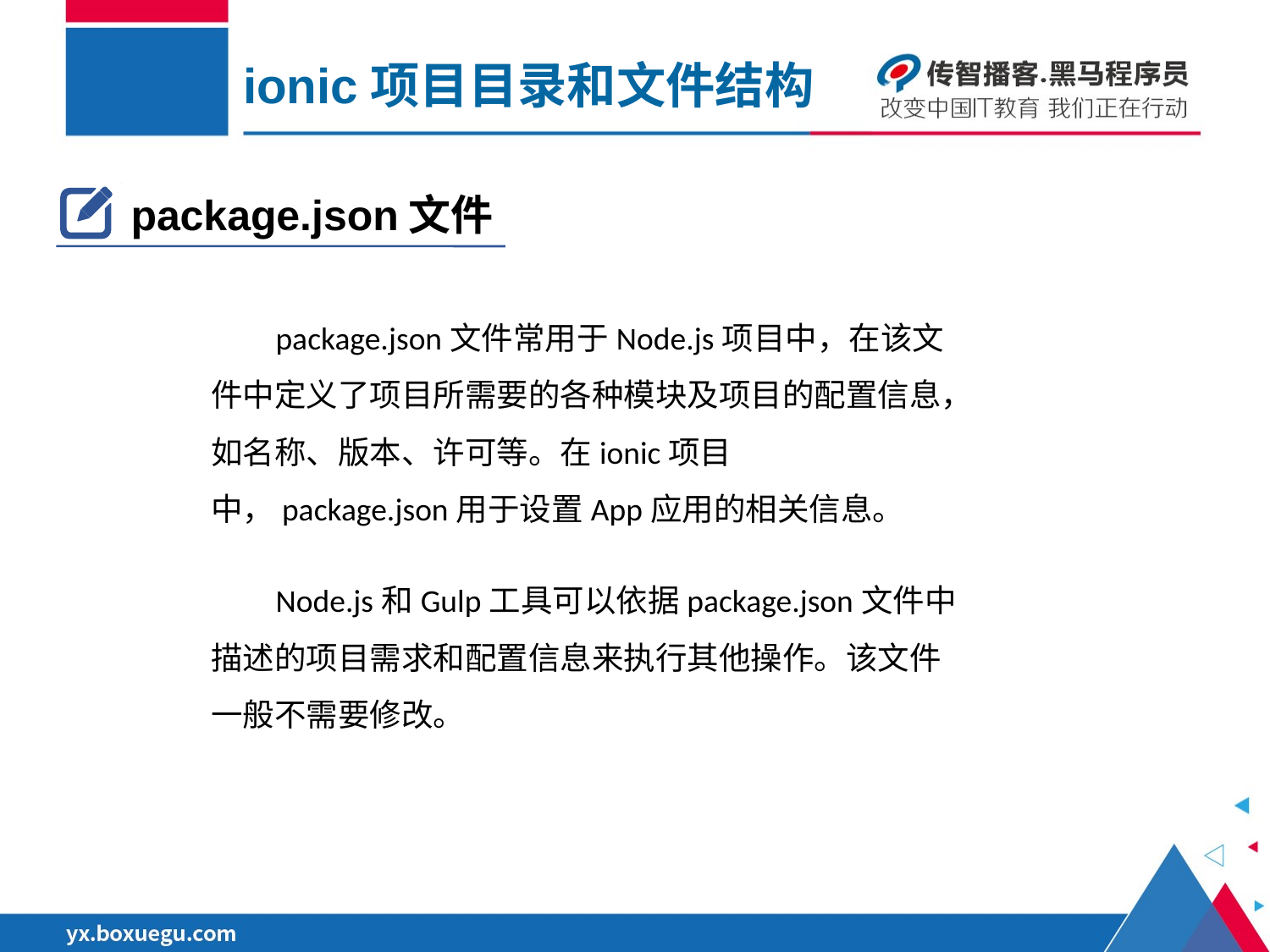

ionic项目目录和文件结构
package.json文件

         package.json文件常用于Node.js项目中，在该文件中定义了项目所需要的各种模块及项目的配置信息，如名称、版本、许可等。在ionic项目中，package.json用于设置App应用的相关信息。
         Node.js和Gulp工具可以依据package.json文件中描述的项目需求和配置信息来执行其他操作。该文件一般不需要修改。